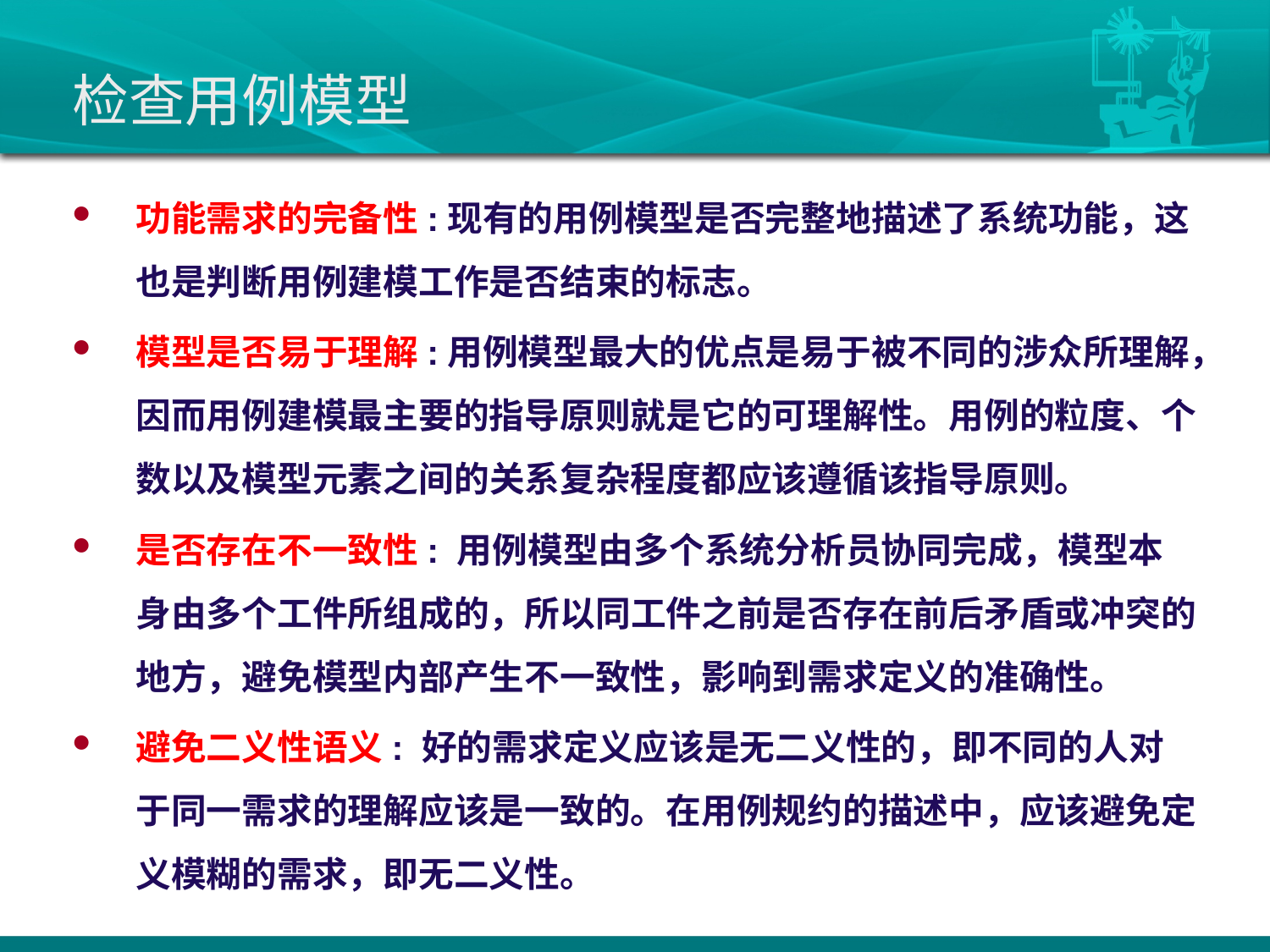

# 检查用例模型
功能需求的完备性:现有的用例模型是否完整地描述了系统功能，这也是判断用例建模工作是否结束的标志。
模型是否易于理解:用例模型最大的优点是易于被不同的涉众所理解，因而用例建模最主要的指导原则就是它的可理解性。用例的粒度、个数以及模型元素之间的关系复杂程度都应该遵循该指导原则。
是否存在不一致性: 用例模型由多个系统分析员协同完成，模型本身由多个工件所组成的，所以同工件之前是否存在前后矛盾或冲突的地方，避免模型内部产生不一致性，影响到需求定义的准确性。
避免二义性语义: 好的需求定义应该是无二义性的，即不同的人对于同一需求的理解应该是一致的。在用例规约的描述中，应该避免定义模糊的需求，即无二义性。